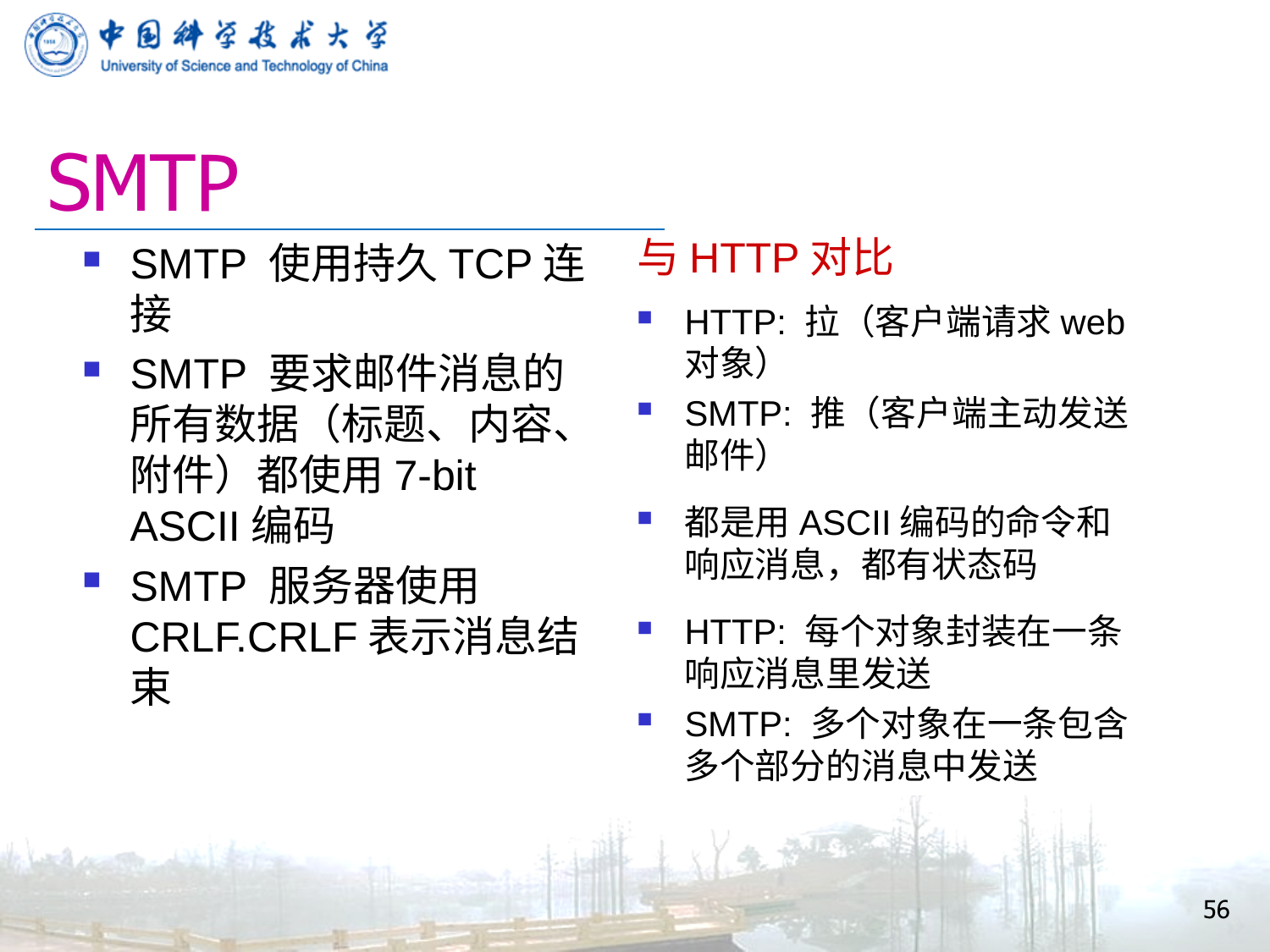

# SMTP
与HTTP对比
HTTP: 拉（客户端请求web对象）
SMTP: 推（客户端主动发送邮件）
都是用ASCII编码的命令和响应消息，都有状态码
HTTP: 每个对象封装在一条响应消息里发送
SMTP: 多个对象在一条包含多个部分的消息中发送
SMTP 使用持久TCP连接
SMTP 要求邮件消息的所有数据（标题、内容、附件）都使用7-bit ASCII编码
SMTP 服务器使用 CRLF.CRLF表示消息结束
56